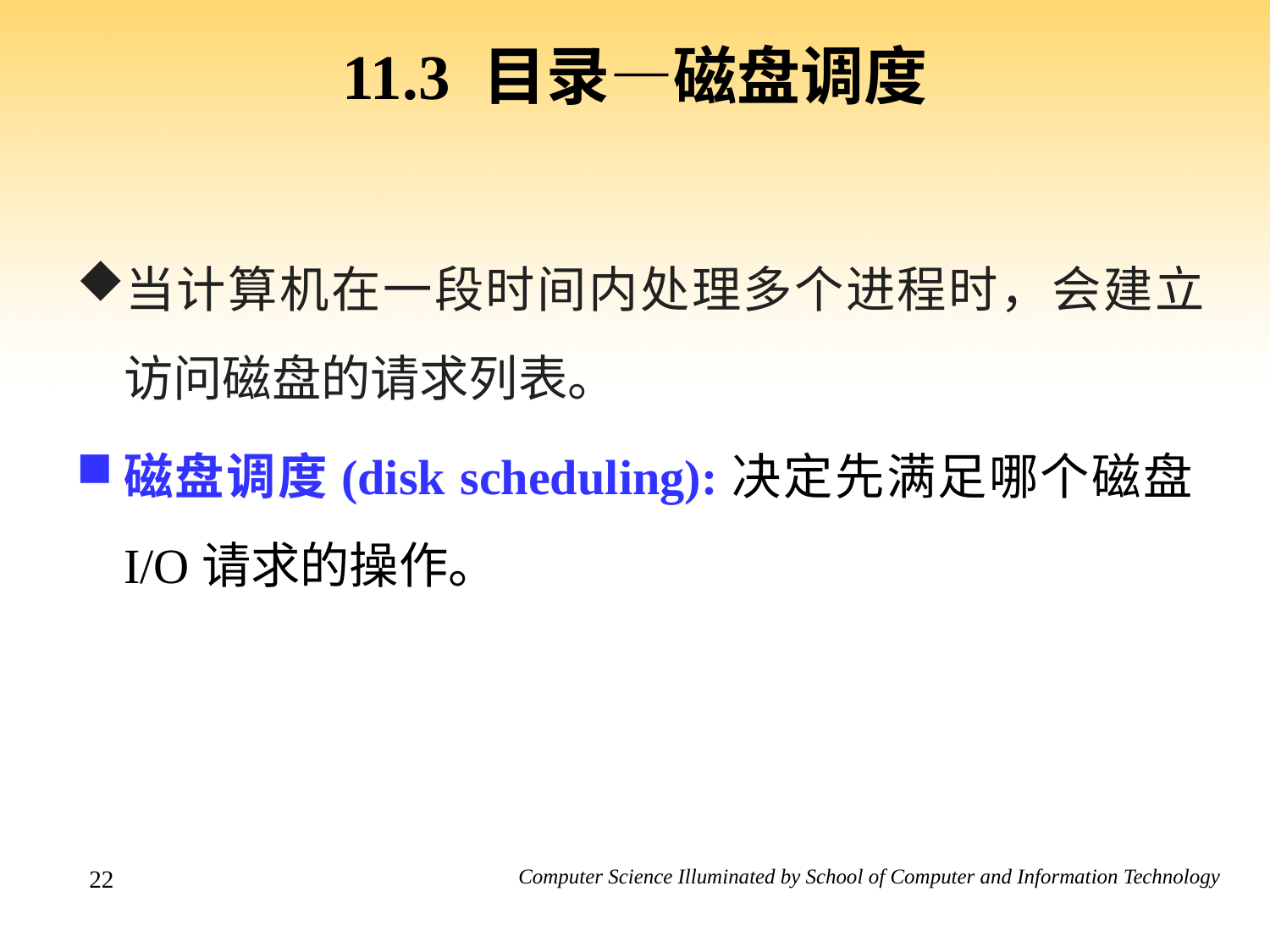

# 11.3 目录—磁盘调度
当计算机在一段时间内处理多个进程时，会建立访问磁盘的请求列表。
磁盘调度(disk scheduling):决定先满足哪个磁盘I/O请求的操作。
22